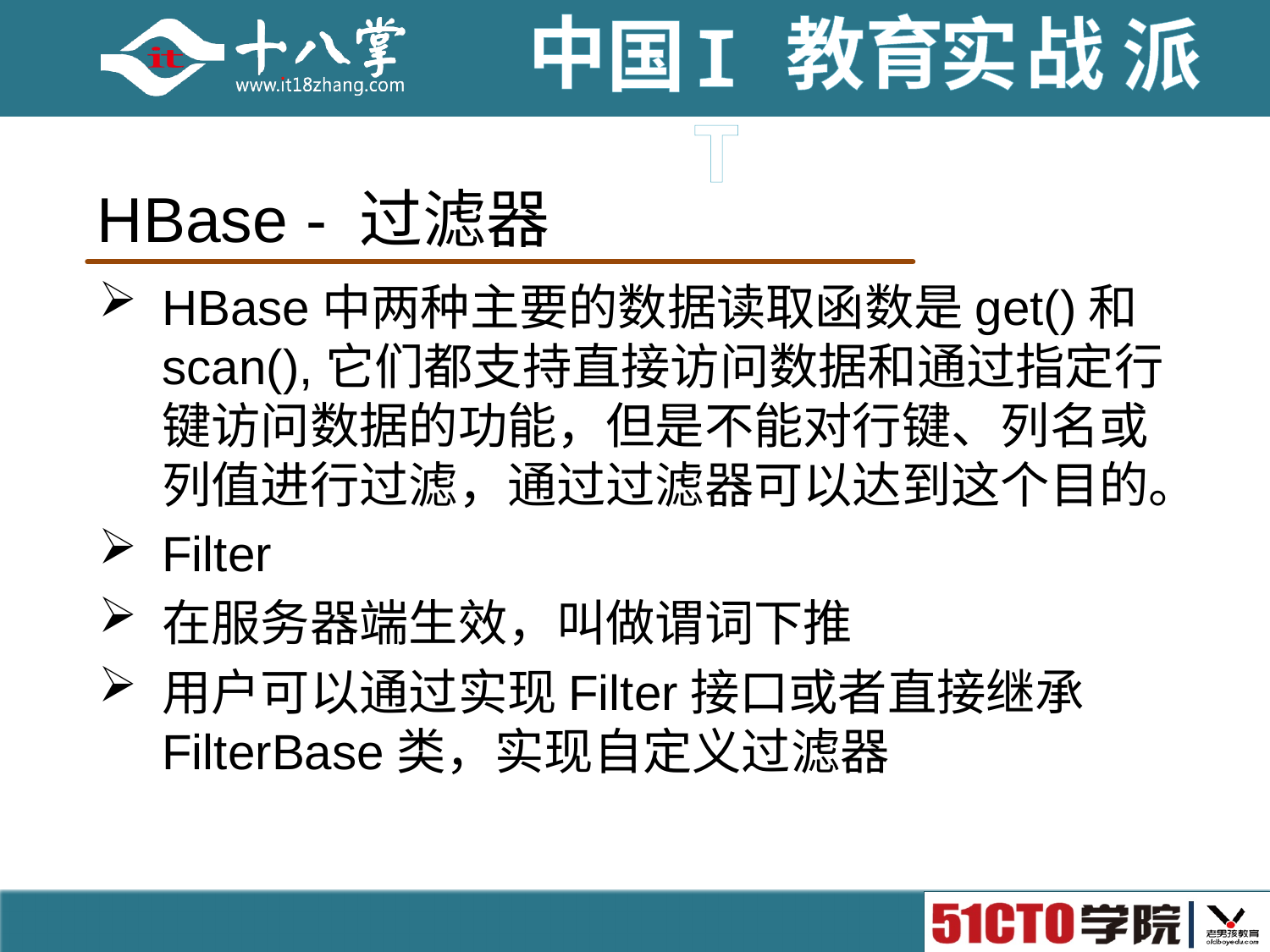

# HBase - 过滤器
HBase中两种主要的数据读取函数是get()和scan(),它们都支持直接访问数据和通过指定行键访问数据的功能，但是不能对行键、列名或列值进行过滤，通过过滤器可以达到这个目的。
Filter
在服务器端生效，叫做谓词下推
用户可以通过实现Filter接口或者直接继承FilterBase类，实现自定义过滤器